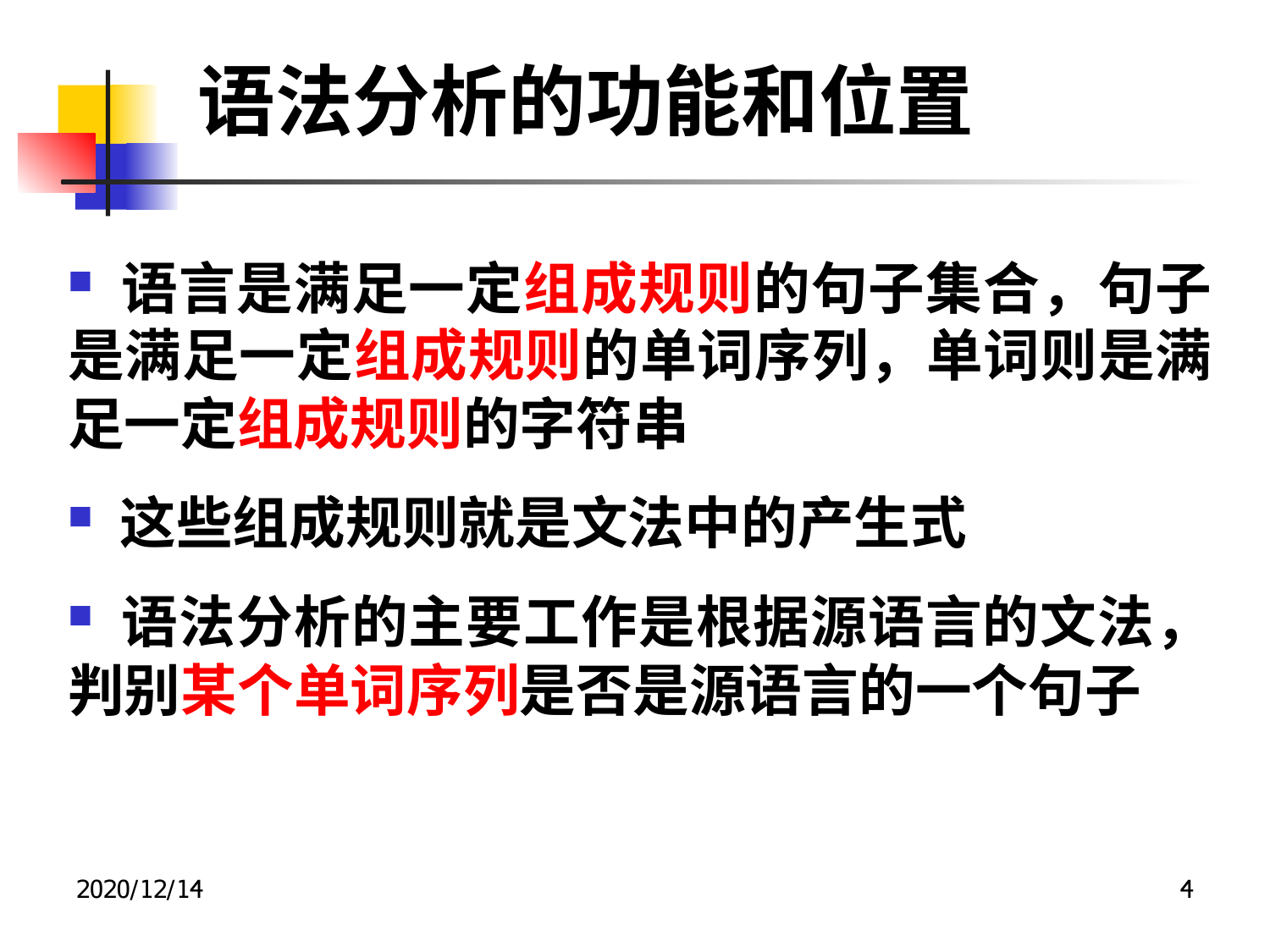

语法分析的功能和位置
 语言是满足一定组成规则的句子集合，句子是满足一定组成规则的单词序列，单词则是满足一定组成规则的字符串
 这些组成规则就是文法中的产生式
 语法分析的主要工作是根据源语言的文法，判别某个单词序列是否是源语言的一个句子

2020/12/14
4